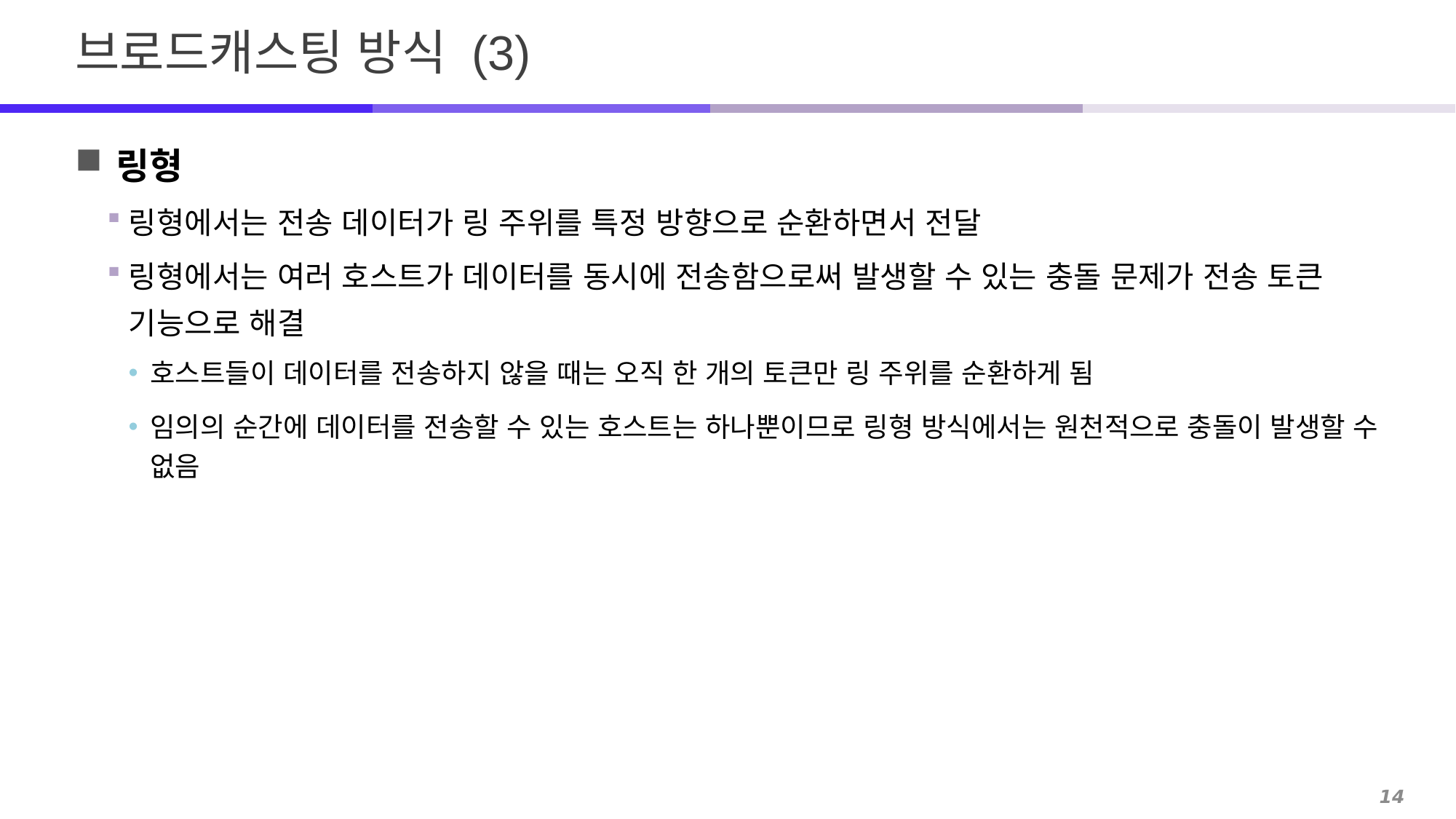

# 브로드캐스팅 방식 (3)
링형
링형에서는 전송 데이터가 링 주위를 특정 방향으로 순환하면서 전달
링형에서는 여러 호스트가 데이터를 동시에 전송함으로써 발생할 수 있는 충돌 문제가 전송 토큰 기능으로 해결
호스트들이 데이터를 전송하지 않을 때는 오직 한 개의 토큰만 링 주위를 순환하게 됨
임의의 순간에 데이터를 전송할 수 있는 호스트는 하나뿐이므로 링형 방식에서는 원천적으로 충돌이 발생할 수 없음